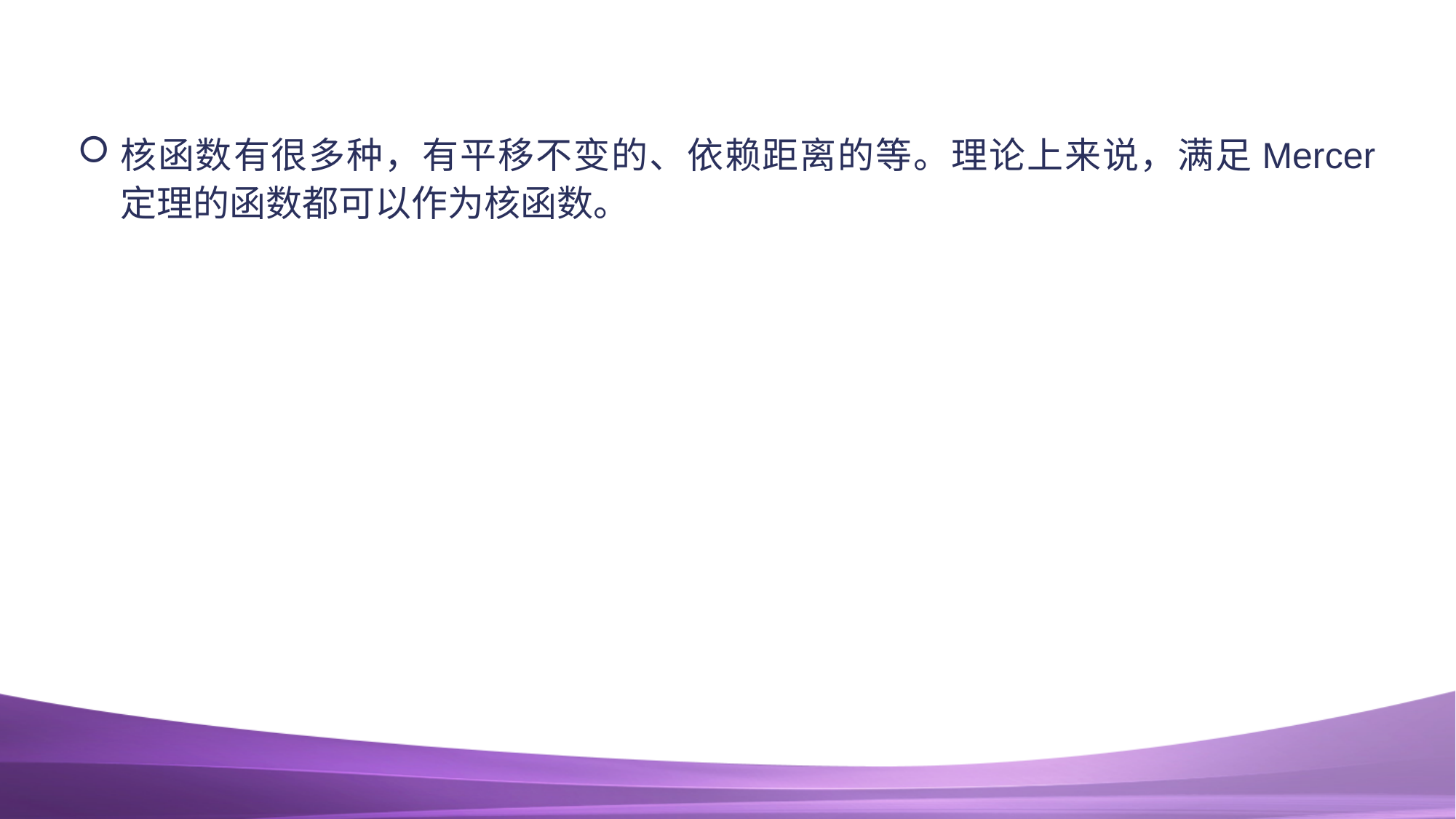

核函数有很多种，有平移不变的、依赖距离的等。理论上来说，满足Mercer 定理的函数都可以作为核函数。